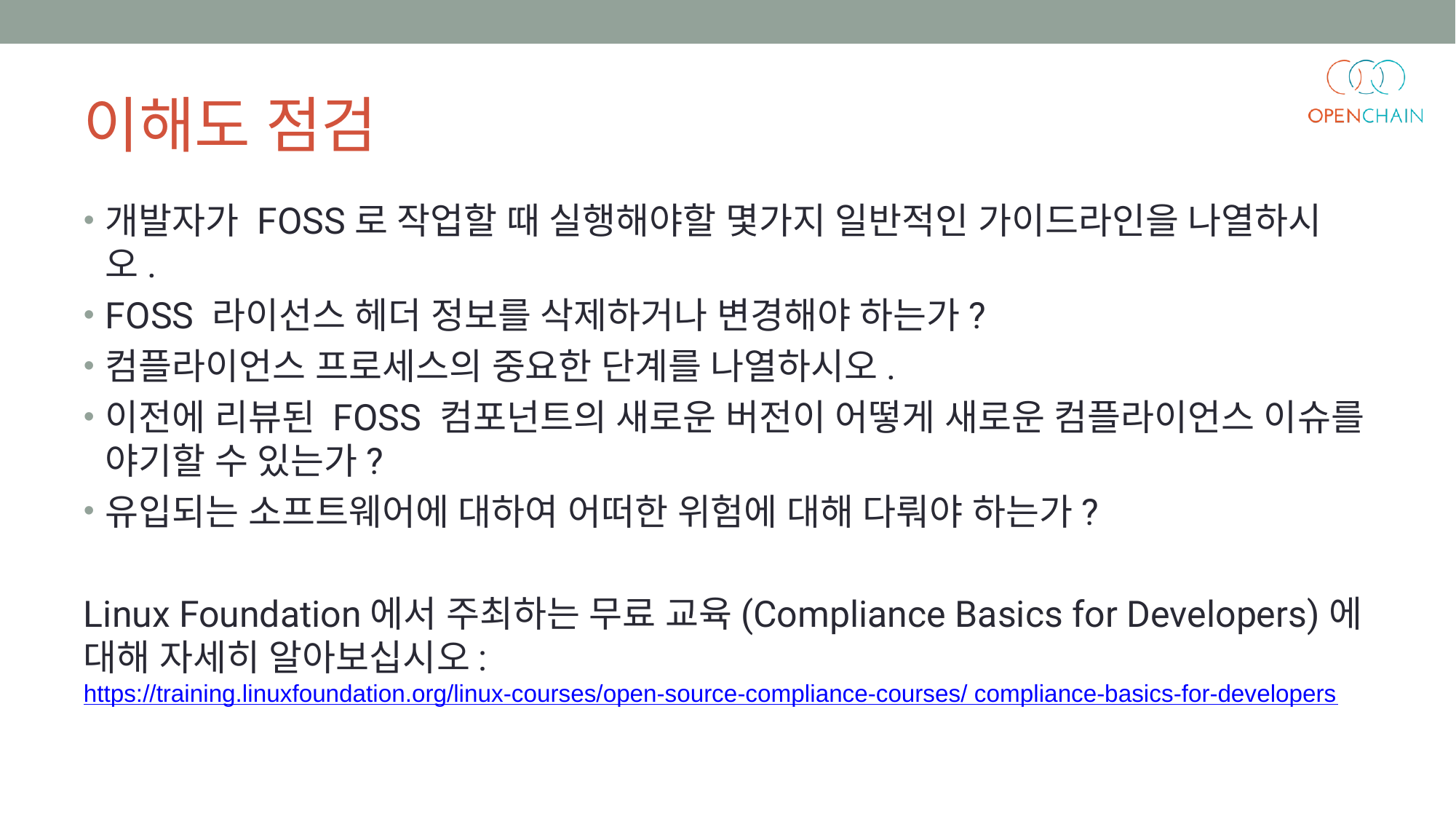

# 이해도 점검
개발자가 FOSS로 작업할 때 실행해야할 몇가지 일반적인 가이드라인을 나열하시오.
FOSS 라이선스 헤더 정보를 삭제하거나 변경해야 하는가?
컴플라이언스 프로세스의 중요한 단계를 나열하시오.
이전에 리뷰된 FOSS 컴포넌트의 새로운 버전이 어떻게 새로운 컴플라이언스 이슈를 야기할 수 있는가?
유입되는 소프트웨어에 대하여 어떠한 위험에 대해 다뤄야 하는가?

Linux Foundation에서 주최하는 무료 교육(Compliance Basics for Developers)에 대해 자세히 알아보십시오: 
https://training.linuxfoundation.org/linux-courses/open-source-compliance-courses/ compliance-basics-for-developers